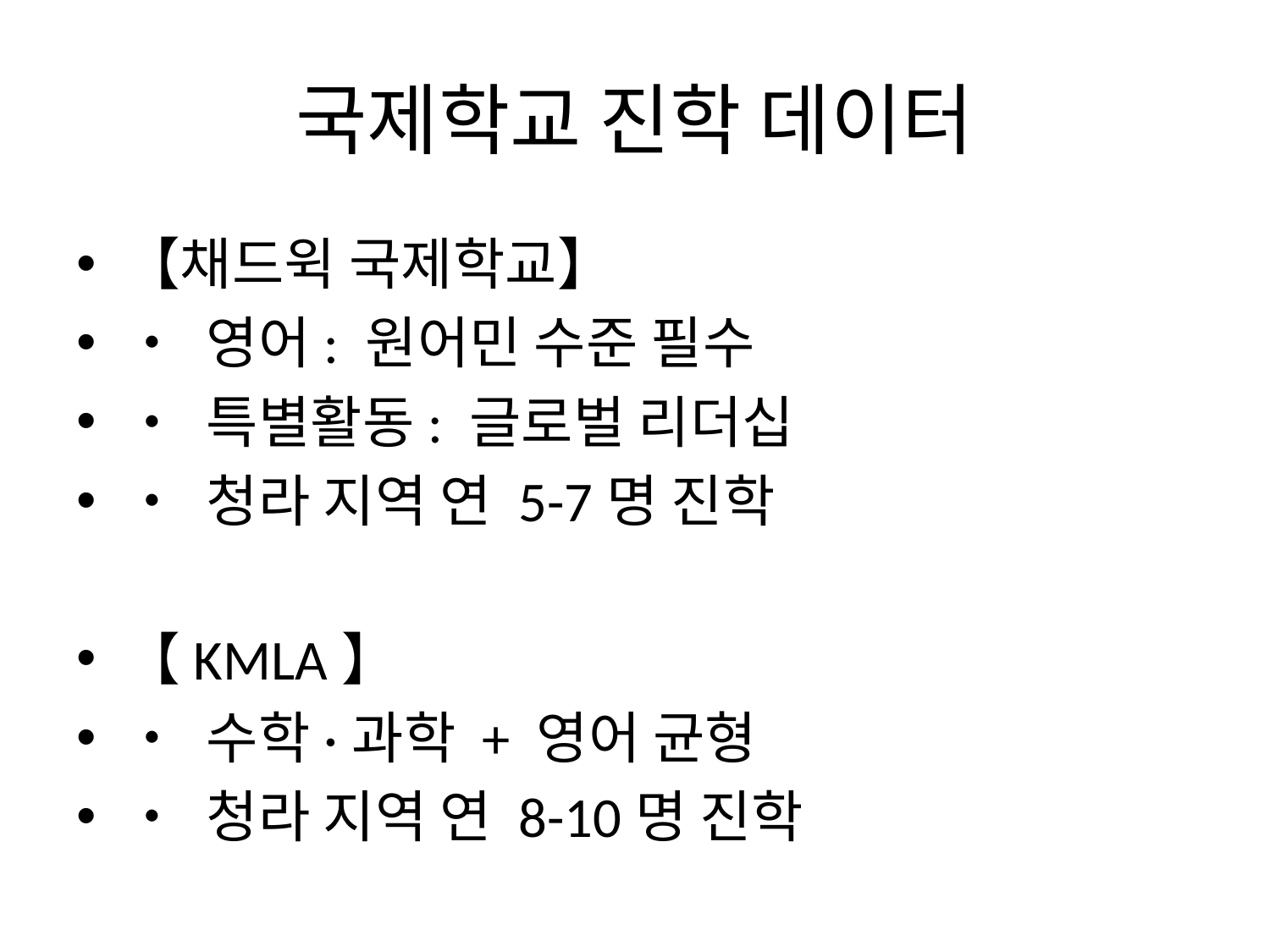

# 국제학교 진학 데이터
【채드윅 국제학교】
• 영어: 원어민 수준 필수
• 특별활동: 글로벌 리더십
• 청라 지역 연 5-7명 진학

【KMLA】
• 수학·과학 + 영어 균형
• 청라 지역 연 8-10명 진학